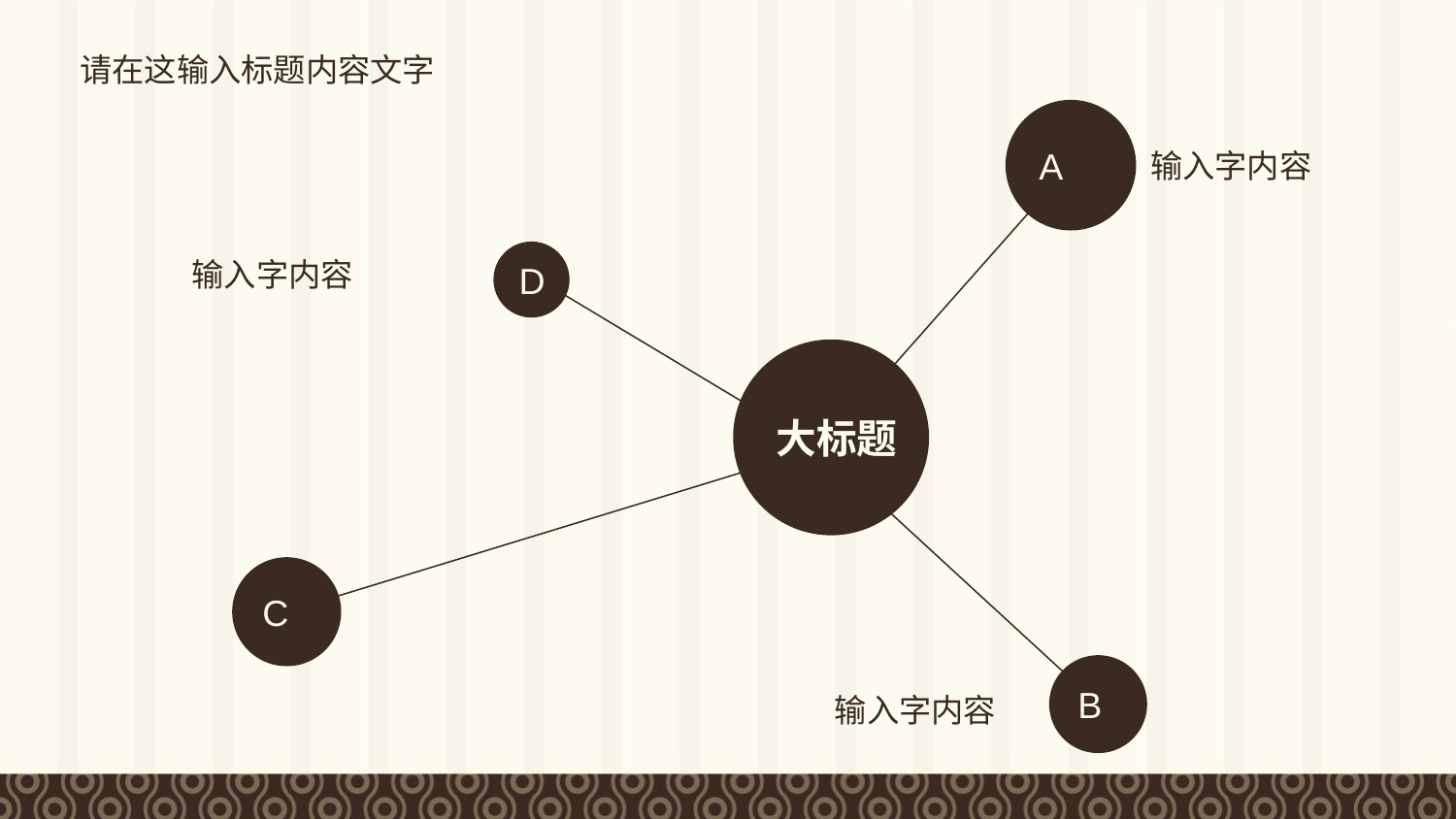

请在这输入标题内容文字
A
D
C
B
输入字内容
输入字内容
输入字内容

大标题